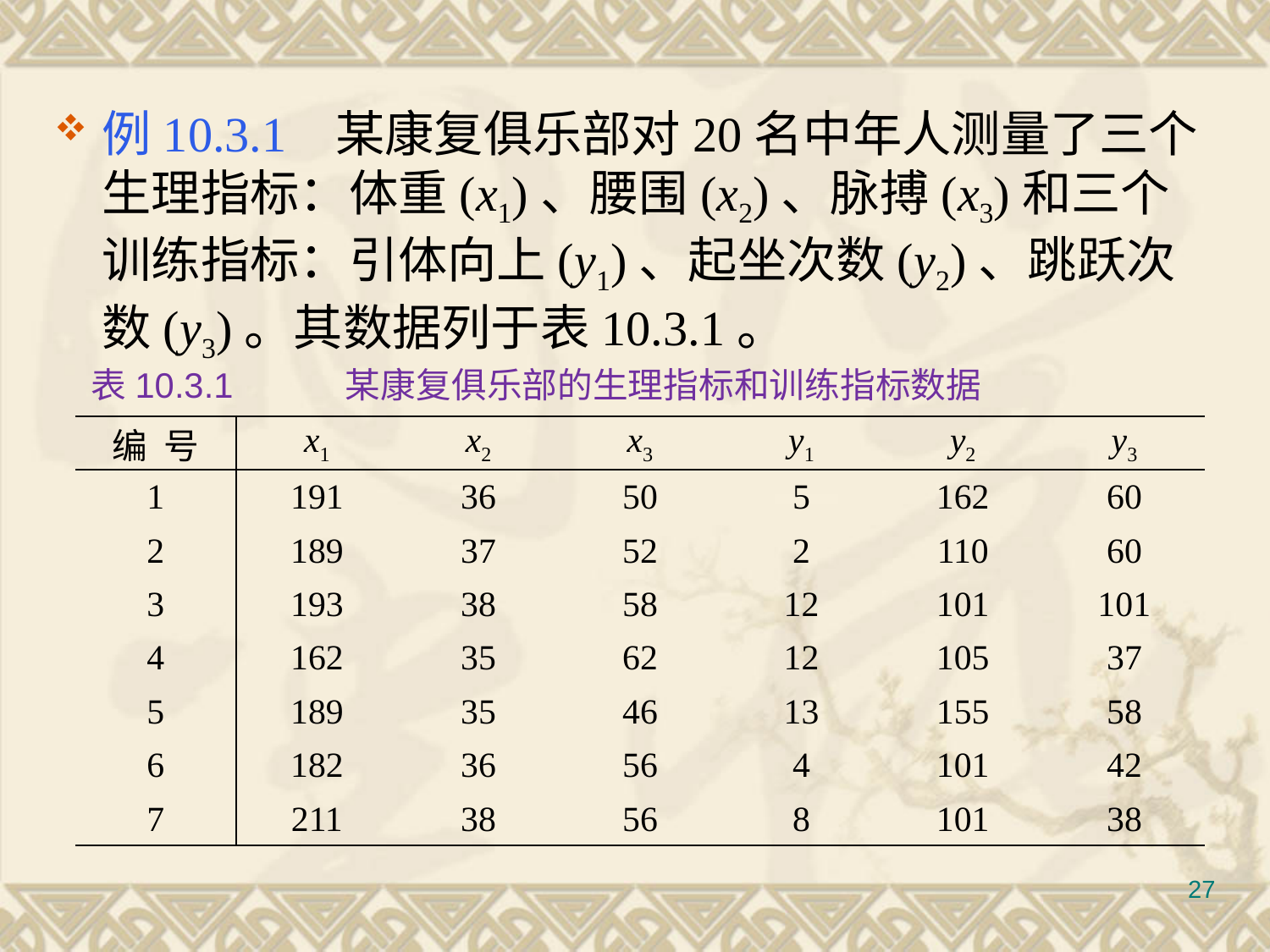

#
例10.3.1   某康复俱乐部对20名中年人测量了三个生理指标：体重(x1)、腰围(x2)、脉搏(x3)和三个训练指标：引体向上(y1)、起坐次数(y2)、跳跃次数(y3)。其数据列于表10.3.1。
表10.3.1	某康复俱乐部的生理指标和训练指标数据
| 编 号 | x1 | x2 | x3 | y1 | y2 | y3 |
| --- | --- | --- | --- | --- | --- | --- |
| 1 | 191 | 36 | 50 | 5 | 162 | 60 |
| 2 | 189 | 37 | 52 | 2 | 110 | 60 |
| 3 | 193 | 38 | 58 | 12 | 101 | 101 |
| 4 | 162 | 35 | 62 | 12 | 105 | 37 |
| 5 | 189 | 35 | 46 | 13 | 155 | 58 |
| 6 | 182 | 36 | 56 | 4 | 101 | 42 |
| 7 | 211 | 38 | 56 | 8 | 101 | 38 |
27